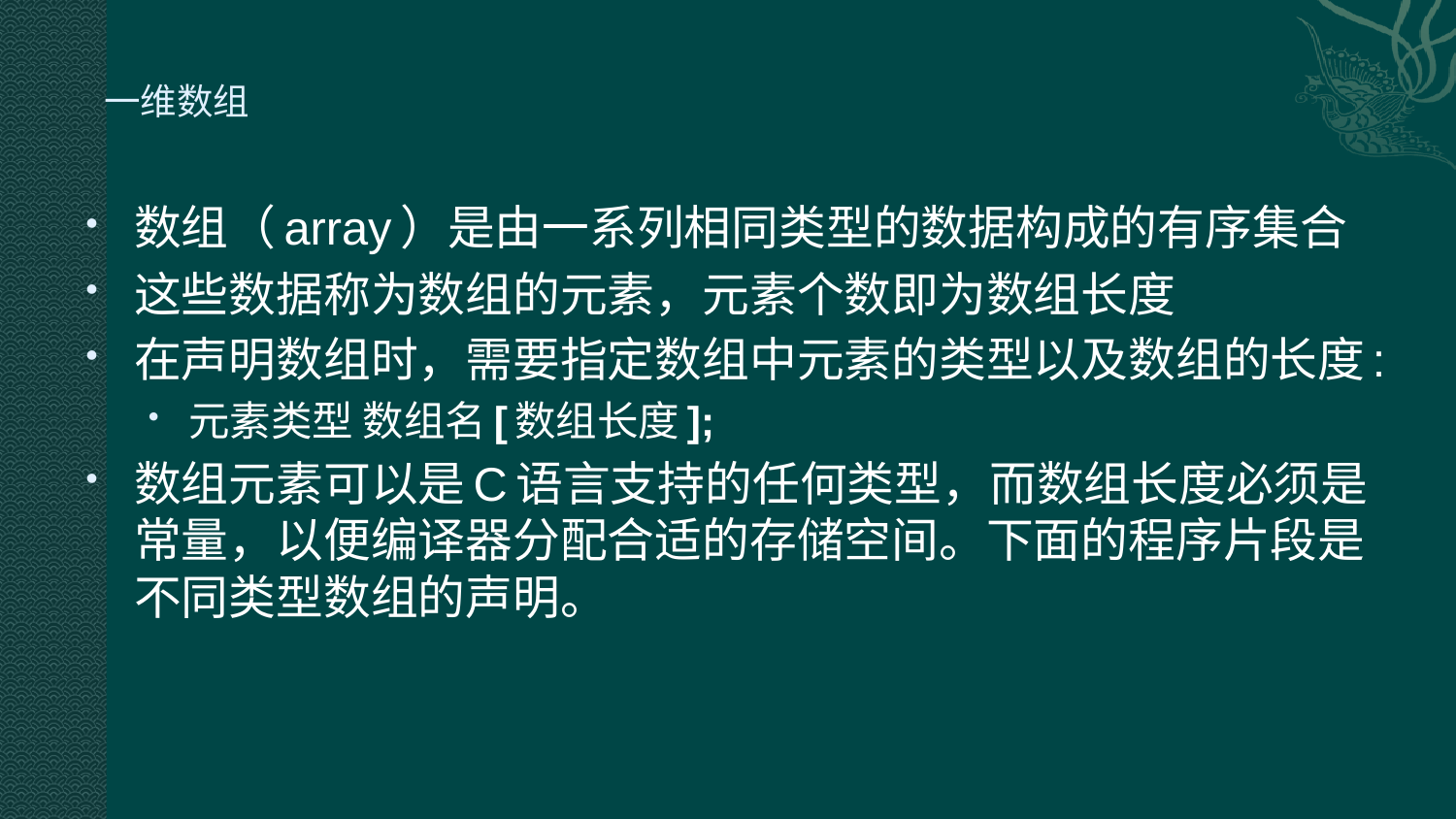

# 一维数组
数组（array）是由一系列相同类型的数据构成的有序集合
这些数据称为数组的元素，元素个数即为数组长度
在声明数组时，需要指定数组中元素的类型以及数组的长度:
元素类型 数组名[数组长度];
数组元素可以是C语言支持的任何类型，而数组长度必须是常量，以便编译器分配合适的存储空间。下面的程序片段是不同类型数组的声明。